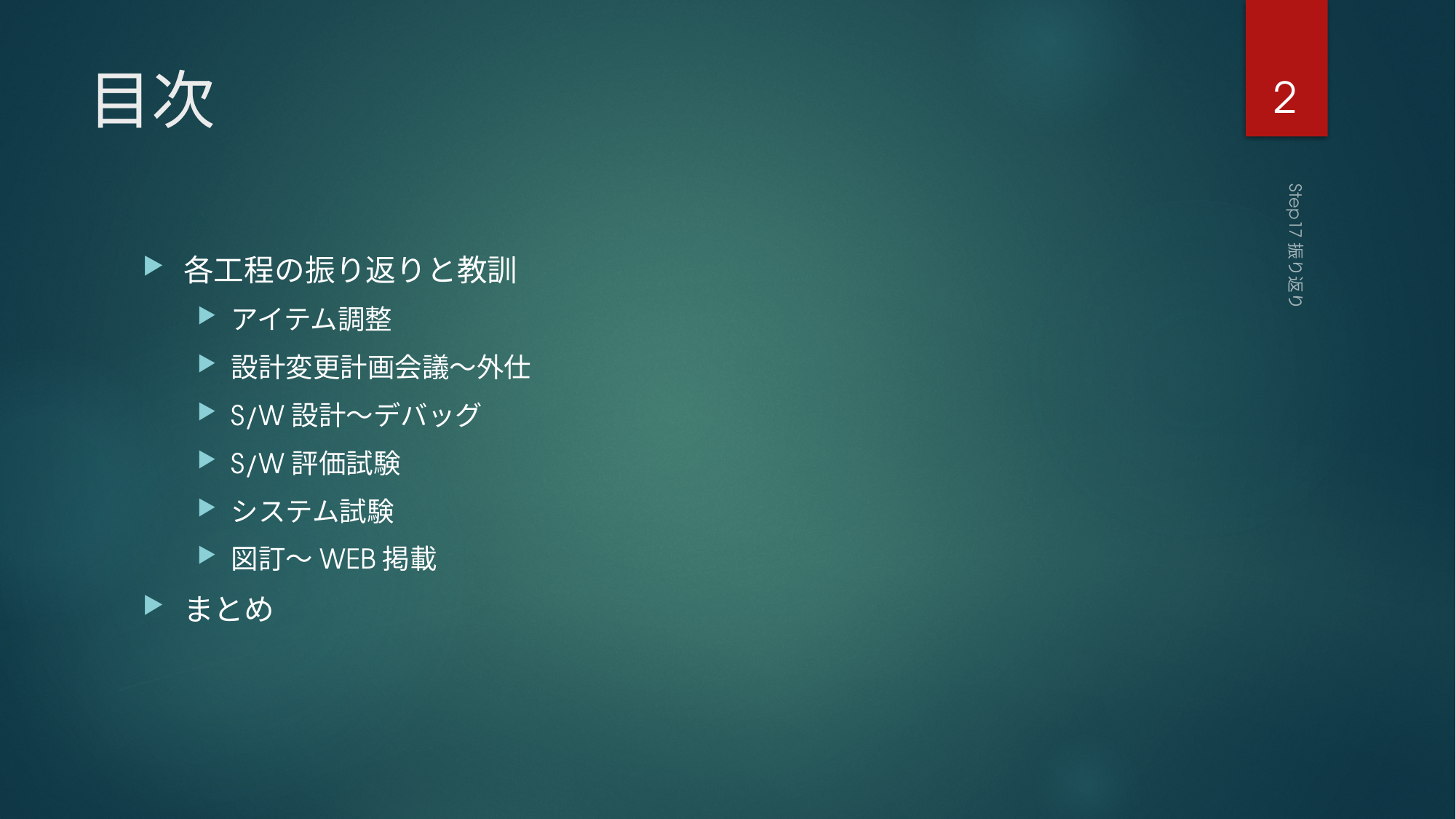

2
# 目次
各工程の振り返りと教訓
アイテム調整
設計変更計画会議～外仕
S/W設計～デバッグ
S/W評価試験
システム試験
図訂～WEB掲載
まとめ
Step17振り返り